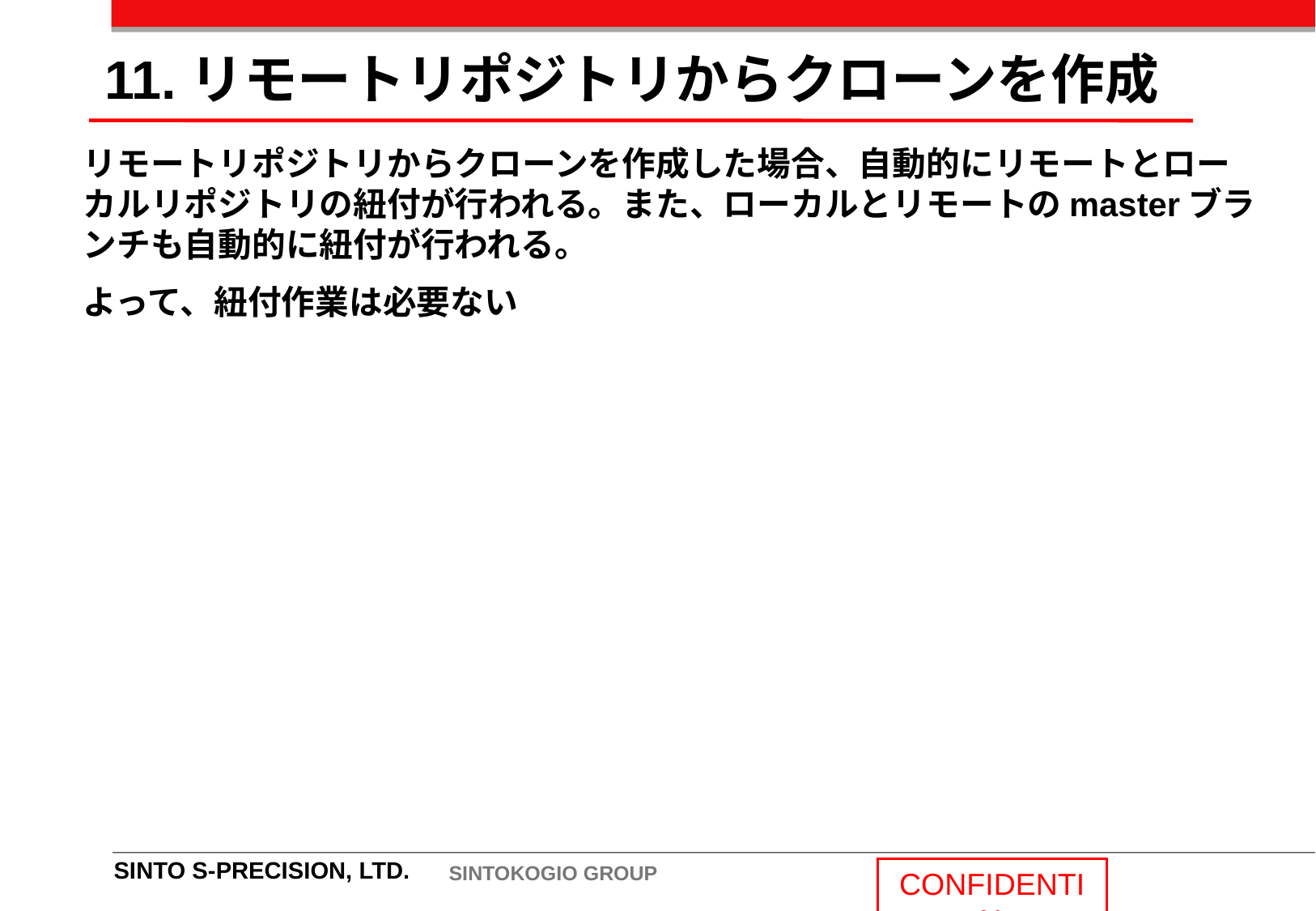

11.リモートリポジトリからクローンを作成

リモートリポジトリからクローンを作成した場合、自動的にリモートとローカルリポジトリの紐付が行われる。また、ローカルとリモートのmasterブランチも自動的に紐付が行われる。
よって、紐付作業は必要ない
SINTO S-PRECISION, LTD.
SINTOKOGIO GROUP
CONFIDENTIAL